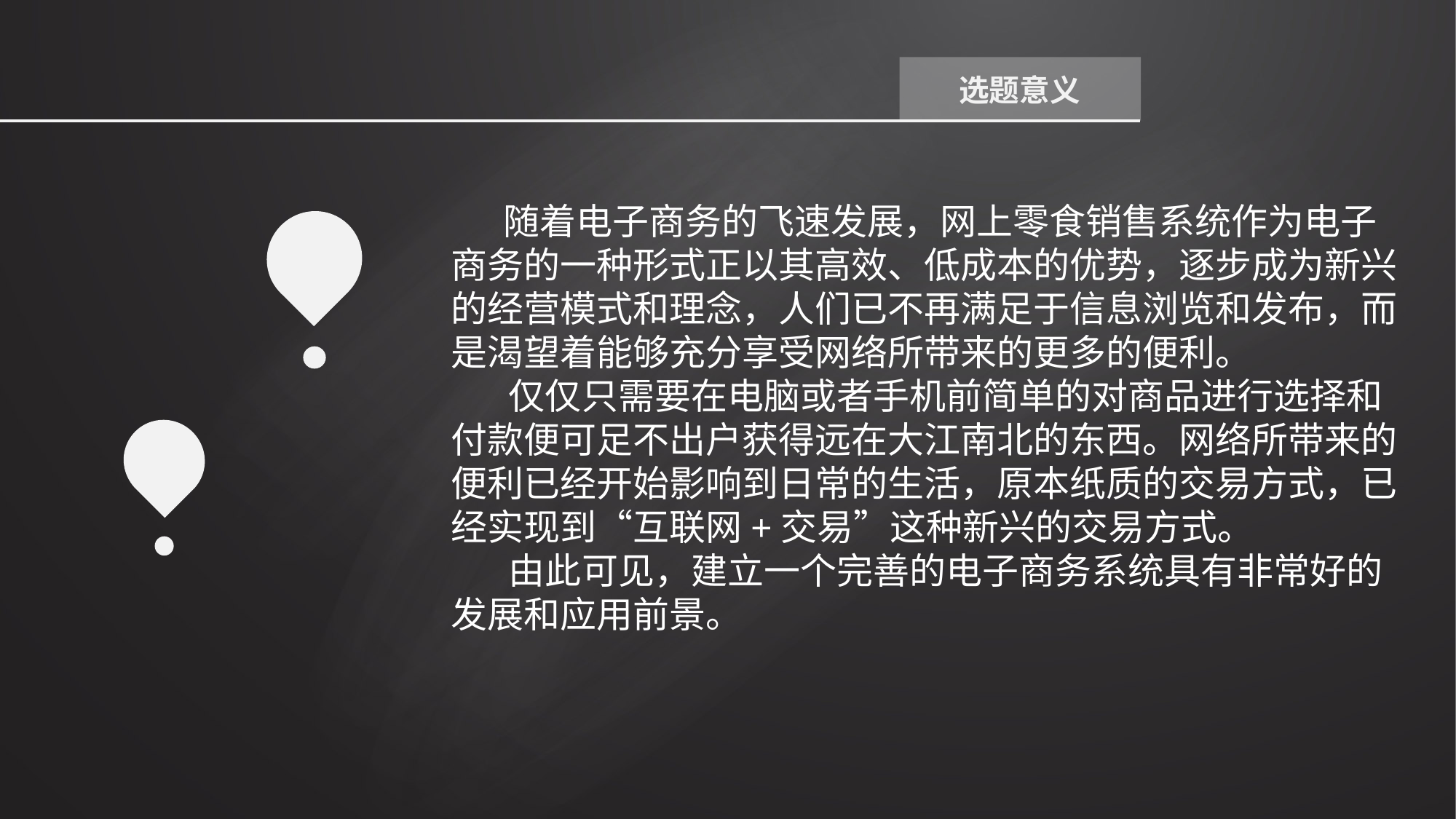

选题意义
       随着电子商务的飞速发展，网上零食销售系统作为电子商务的一种形式正以其高效、低成本的优势，逐步成为新兴的经营模式和理念，人们已不再满足于信息浏览和发布，而是渴望着能够充分享受网络所带来的更多的便利。
      仅仅只需要在电脑或者手机前简单的对商品进行选择和付款便可足不出户获得远在大江南北的东西。网络所带来的便利已经开始影响到日常的生活，原本纸质的交易方式，已经实现到“互联网+交易”这种新兴的交易方式。
      由此可见，建立一个完善的电子商务系统具有非常好的发展和应用前景。